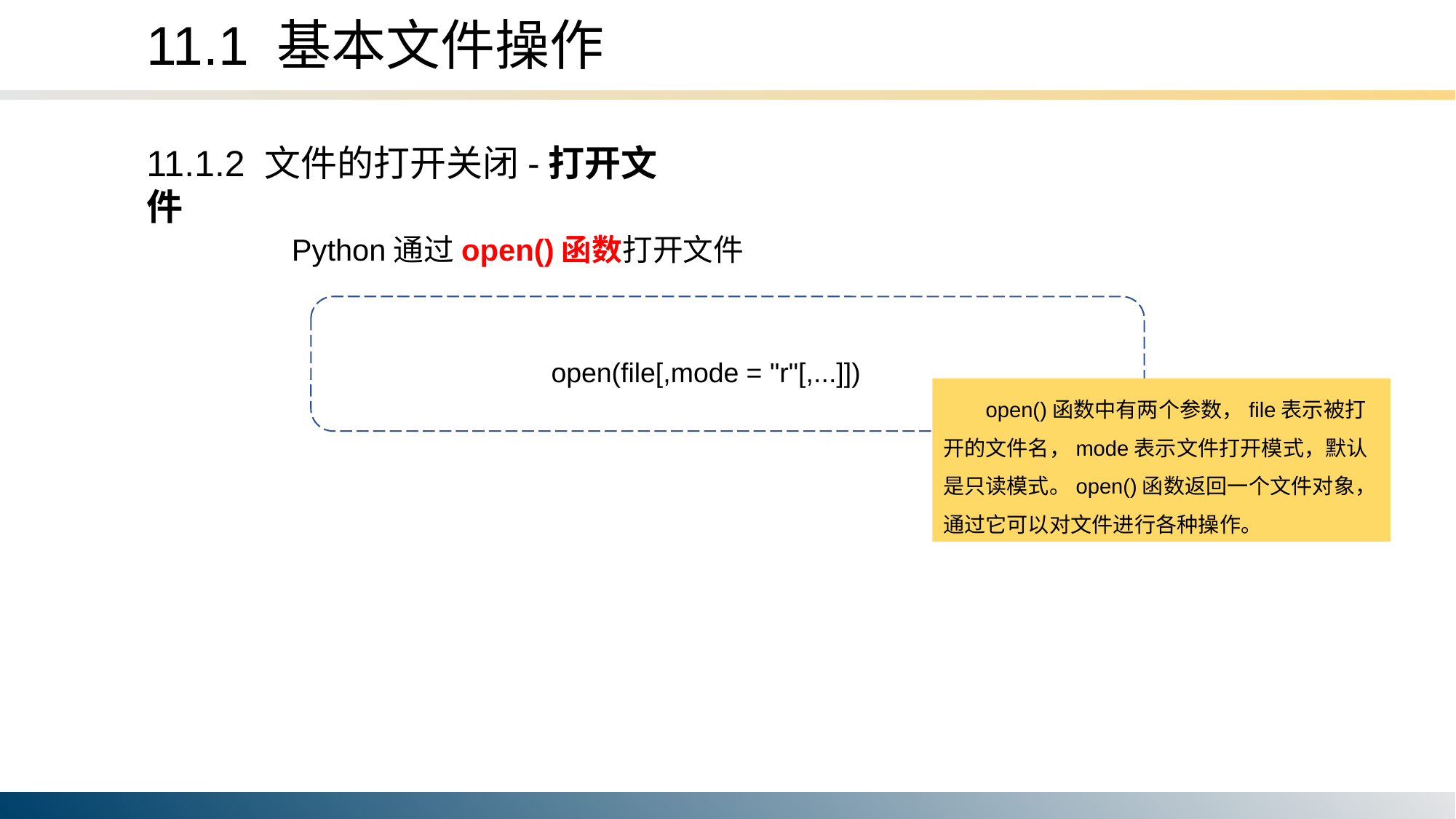

11.1 基本文件操作
11.1.2 文件的打开关闭-打开文件
Python通过open()函数打开文件

open(file[,mode = "r"[,...]])
open()函数中有两个参数，file表示被打开的文件名，mode表示文件打开模式，默认是只读模式。open()函数返回一个文件对象，通过它可以对文件进行各种操作。